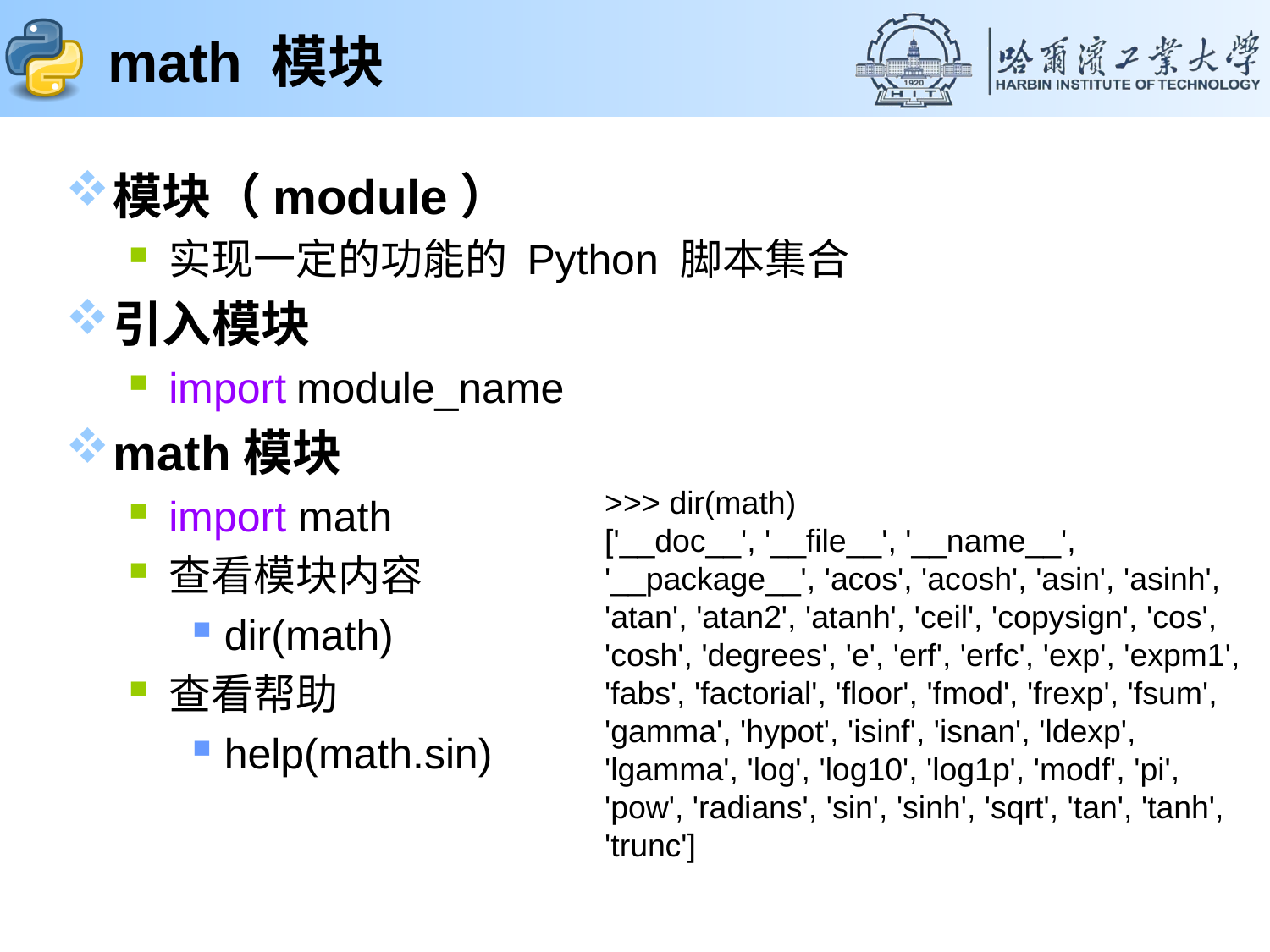

# math 模块
模块（module）
实现一定的功能的 Python 脚本集合
引入模块
import module_name
math模块
import math
查看模块内容
dir(math)
查看帮助
help(math.sin)
>>> dir(math)
['__doc__', '__file__', '__name__', '__package__', 'acos', 'acosh', 'asin', 'asinh', 'atan', 'atan2', 'atanh', 'ceil', 'copysign', 'cos', 'cosh', 'degrees', 'e', 'erf', 'erfc', 'exp', 'expm1', 'fabs', 'factorial', 'floor', 'fmod', 'frexp', 'fsum', 'gamma', 'hypot', 'isinf', 'isnan', 'ldexp', 'lgamma', 'log', 'log10', 'log1p', 'modf', 'pi', 'pow', 'radians', 'sin', 'sinh', 'sqrt', 'tan', 'tanh', 'trunc']